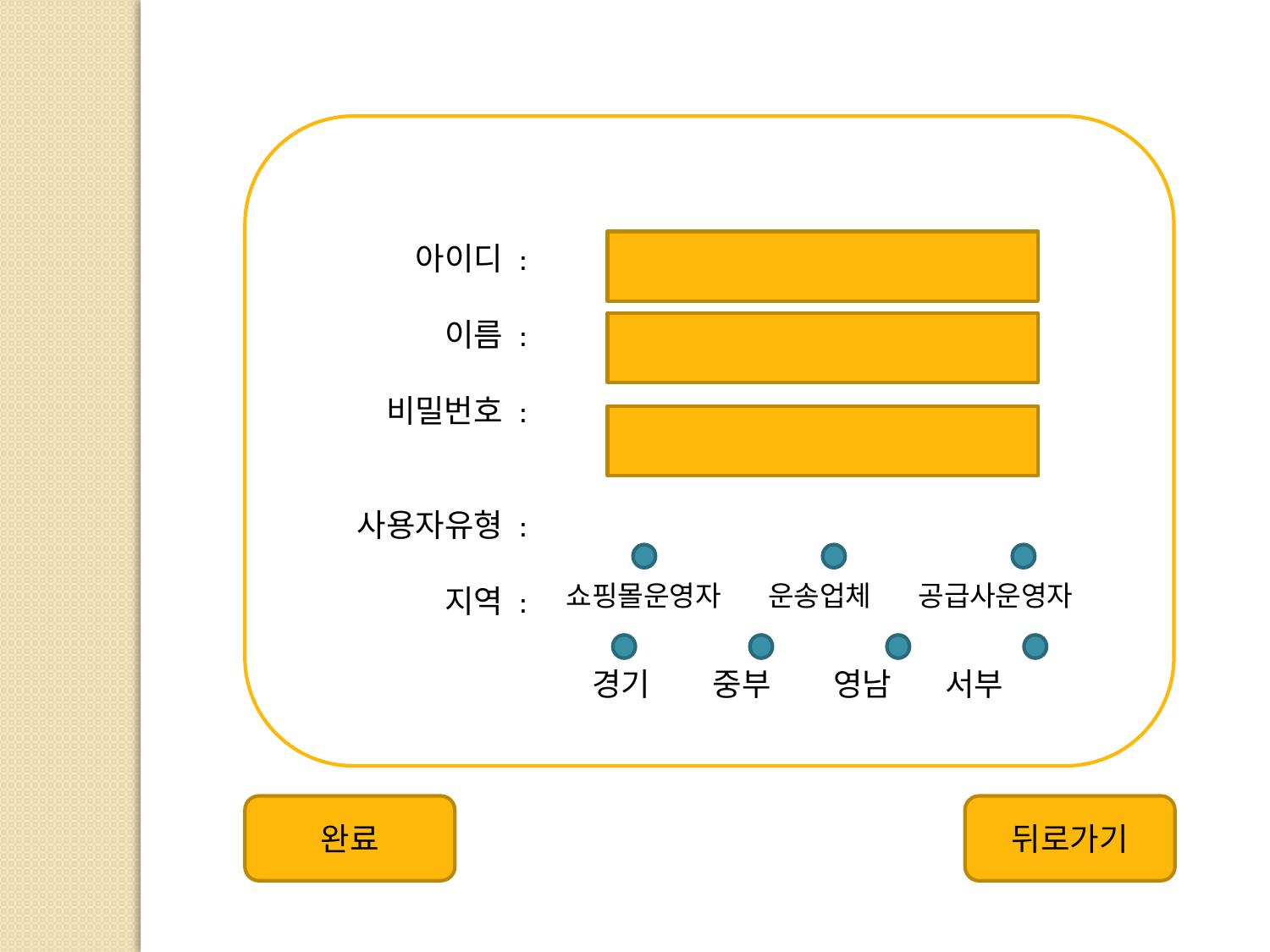

아이디 :

이름 :

비밀번호 :

사용자유형 :

지역 :

 쇼핑몰운영자      운송업체      공급사운영자

경기       중부       영남      서부
완료
뒤로가기